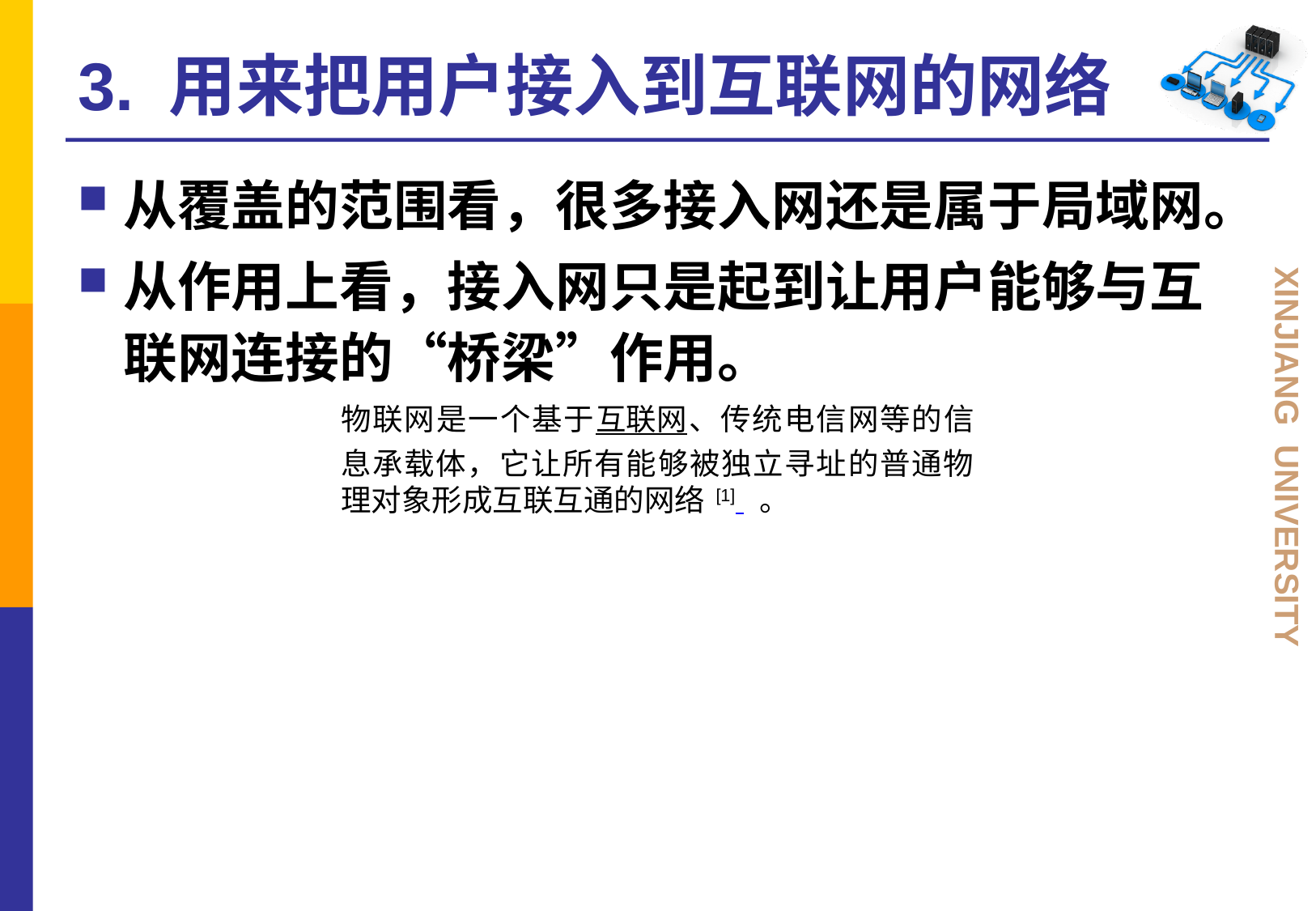

# 3. 用来把用户接入到互联网的网络
从覆盖的范围看，很多接入网还是属于局域网。
从作用上看，接入网只是起到让用户能够与互联网连接的“桥梁”作用。
物联网是一个基于互联网、传统电信网等的信息承载体，它让所有能够被独立寻址的普通物理对象形成互联互通的网络 [1]  。